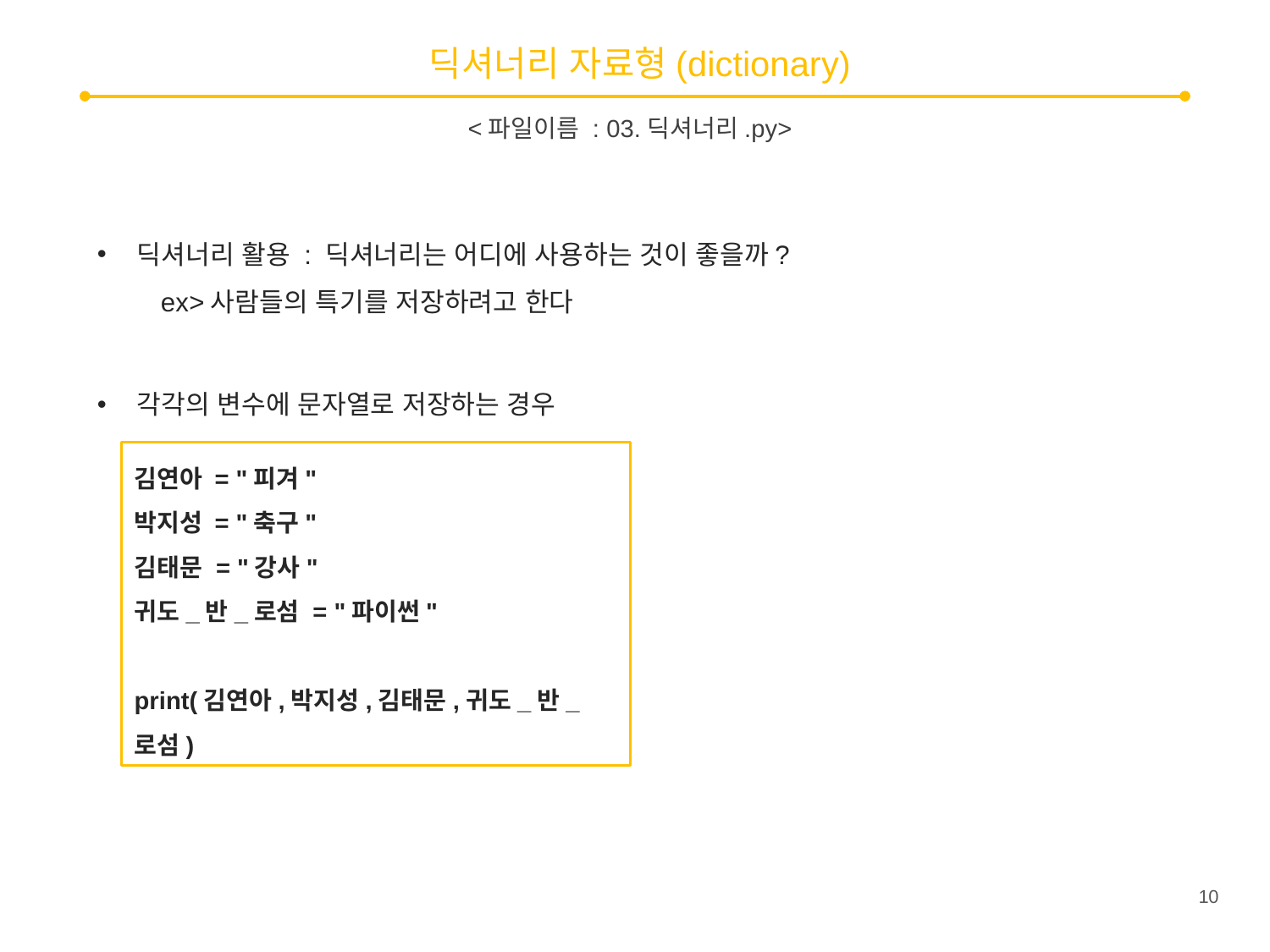

# 딕셔너리 자료형(dictionary)
<파일이름 : 03.딕셔너리.py>
딕셔너리 활용 : 딕셔너리는 어디에 사용하는 것이 좋을까?
ex>사람들의 특기를 저장하려고 한다
각각의 변수에 문자열로 저장하는 경우
김연아 = "피겨"
박지성 = "축구"
김태문 = "강사"
귀도_반_로섬 = "파이썬"

print(김연아,박지성,김태문,귀도_반_로섬)